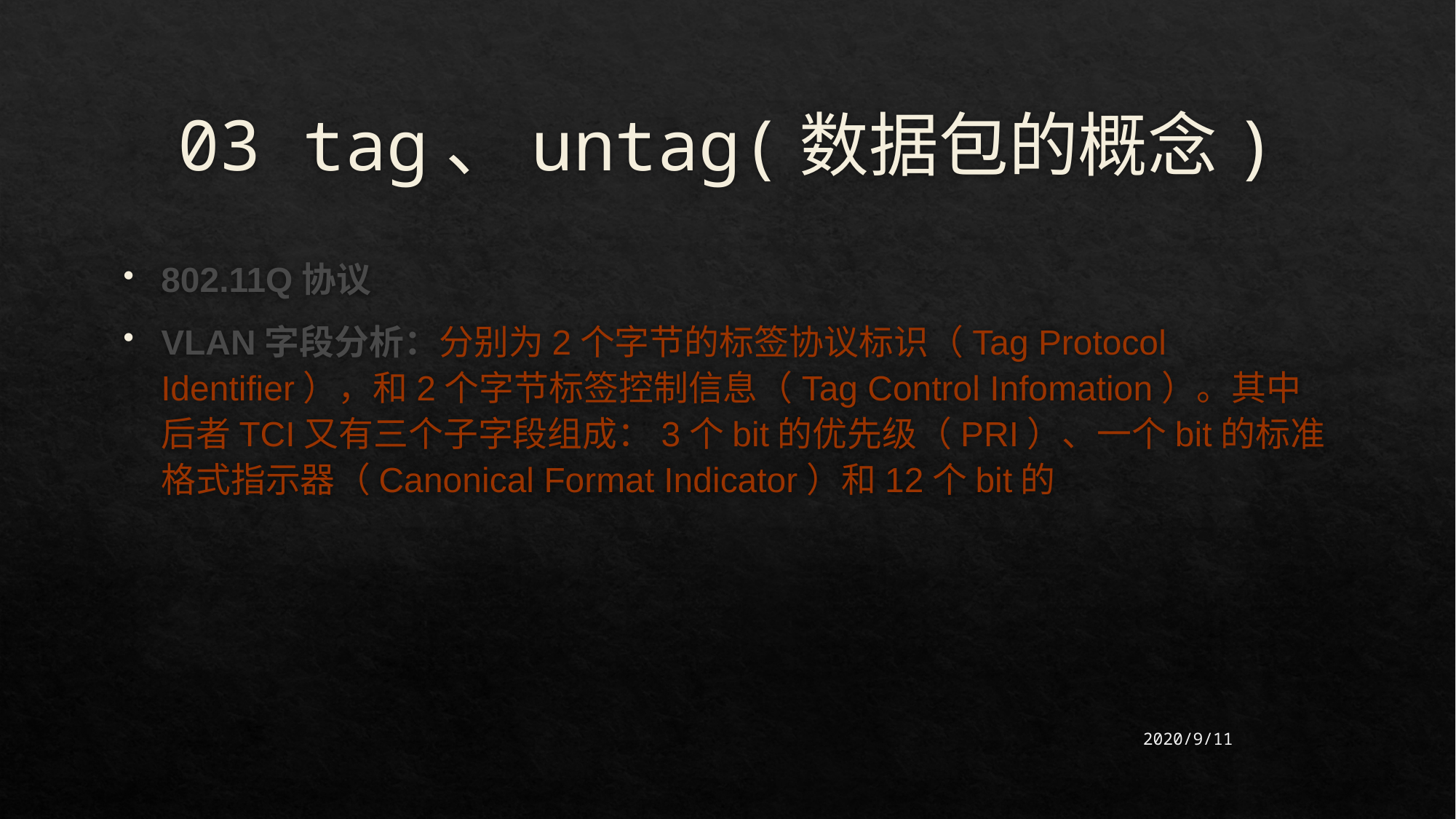

# 03 tag、untag(数据包的概念)
802.11Q协议
VLAN字段分析：分别为2个字节的标签协议标识（Tag Protocol Identifier），和2个字节标签控制信息（Tag Control Infomation）。其中后者TCI又有三个子字段组成：3个bit的优先级（PRI）、一个bit的标准格式指示器（Canonical Format Indicator）和12个bit的

2020/9/11